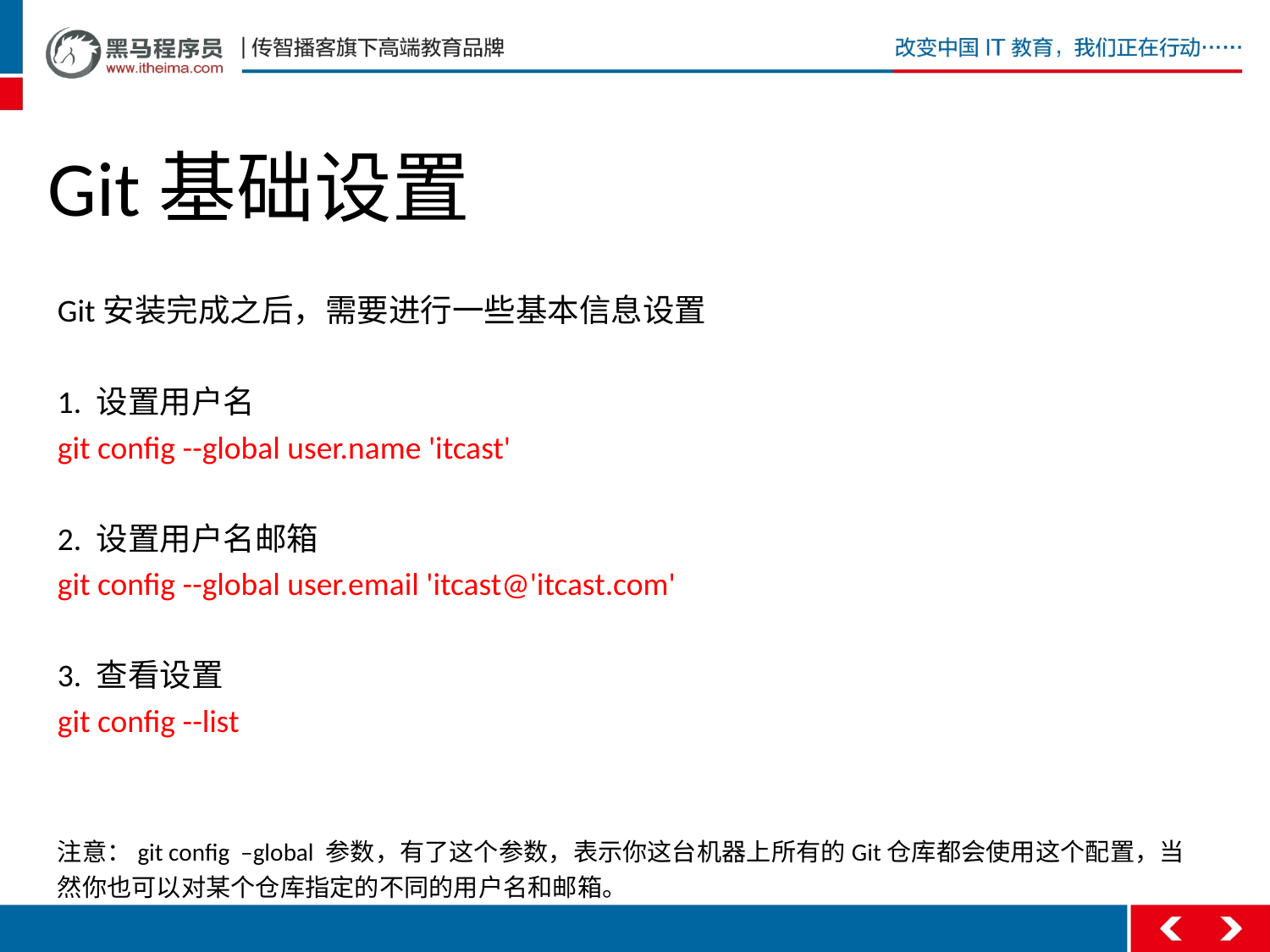

# Git基础设置
Git安装完成之后，需要进行一些基本信息设置

1. 设置用户名
git config --global user.name 'itcast'

2. 设置用户名邮箱
git config --global user.email 'itcast@'itcast.com'

3. 查看设置
git config --list

注意：git config  –global 参数，有了这个参数，表示你这台机器上所有的Git仓库都会使用这个配置，当然你也可以对某个仓库指定的不同的用户名和邮箱。